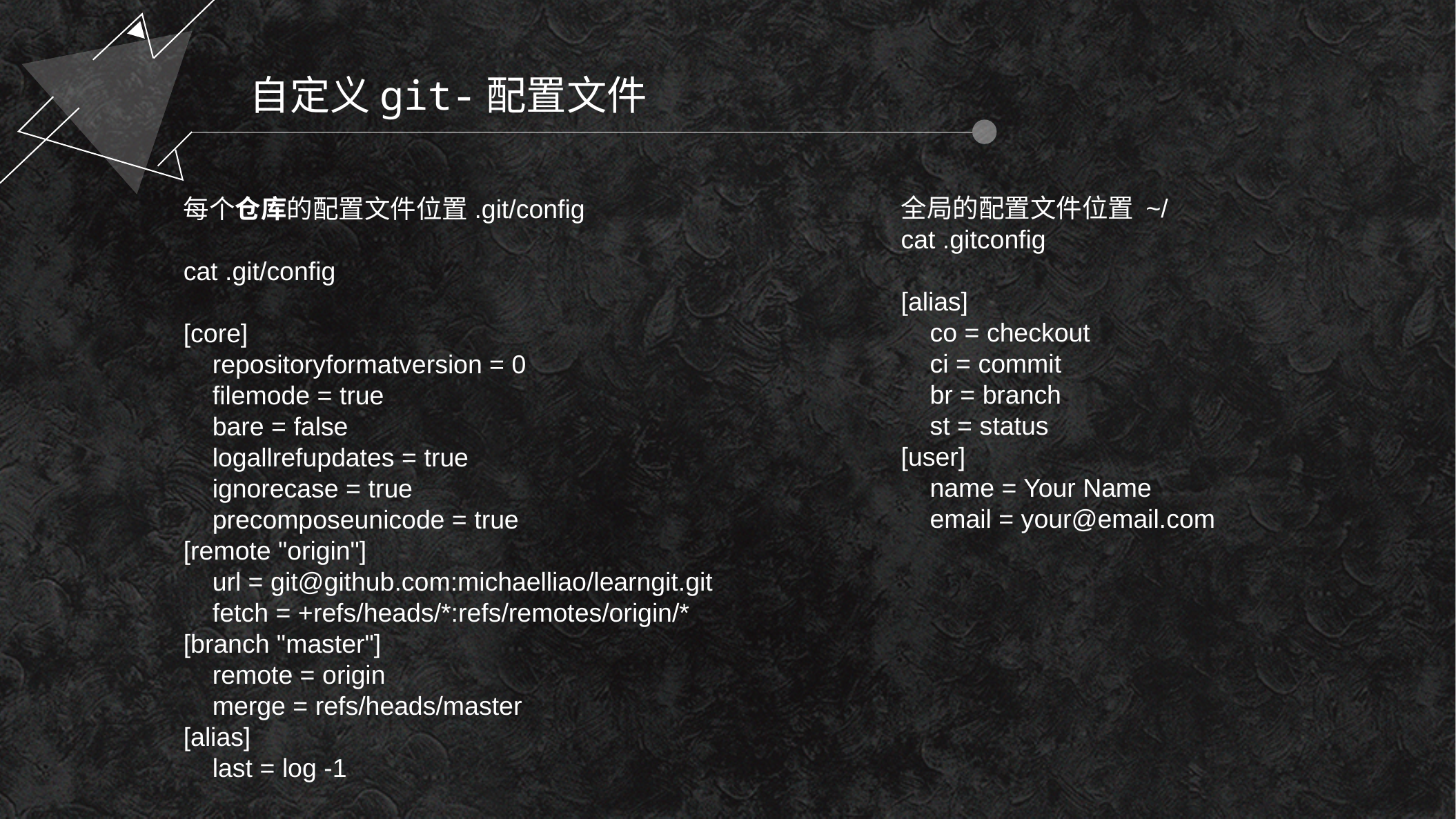

自定义git-配置文件

全局的配置文件位置 ~/
cat .gitconfig

[alias]
    co = checkout
    ci = commit
    br = branch
    st = status
[user]
    name = Your Name
    email = your@email.com
每个仓库的配置文件位置.git/config

cat .git/config

[core]
    repositoryformatversion = 0
    filemode = true
    bare = false
    logallrefupdates = true
    ignorecase = true
    precomposeunicode = true
[remote "origin"]
    url = git@github.com:michaelliao/learngit.git
    fetch = +refs/heads/*:refs/remotes/origin/*
[branch "master"]
    remote = origin
    merge = refs/heads/master
[alias]
    last = log -1